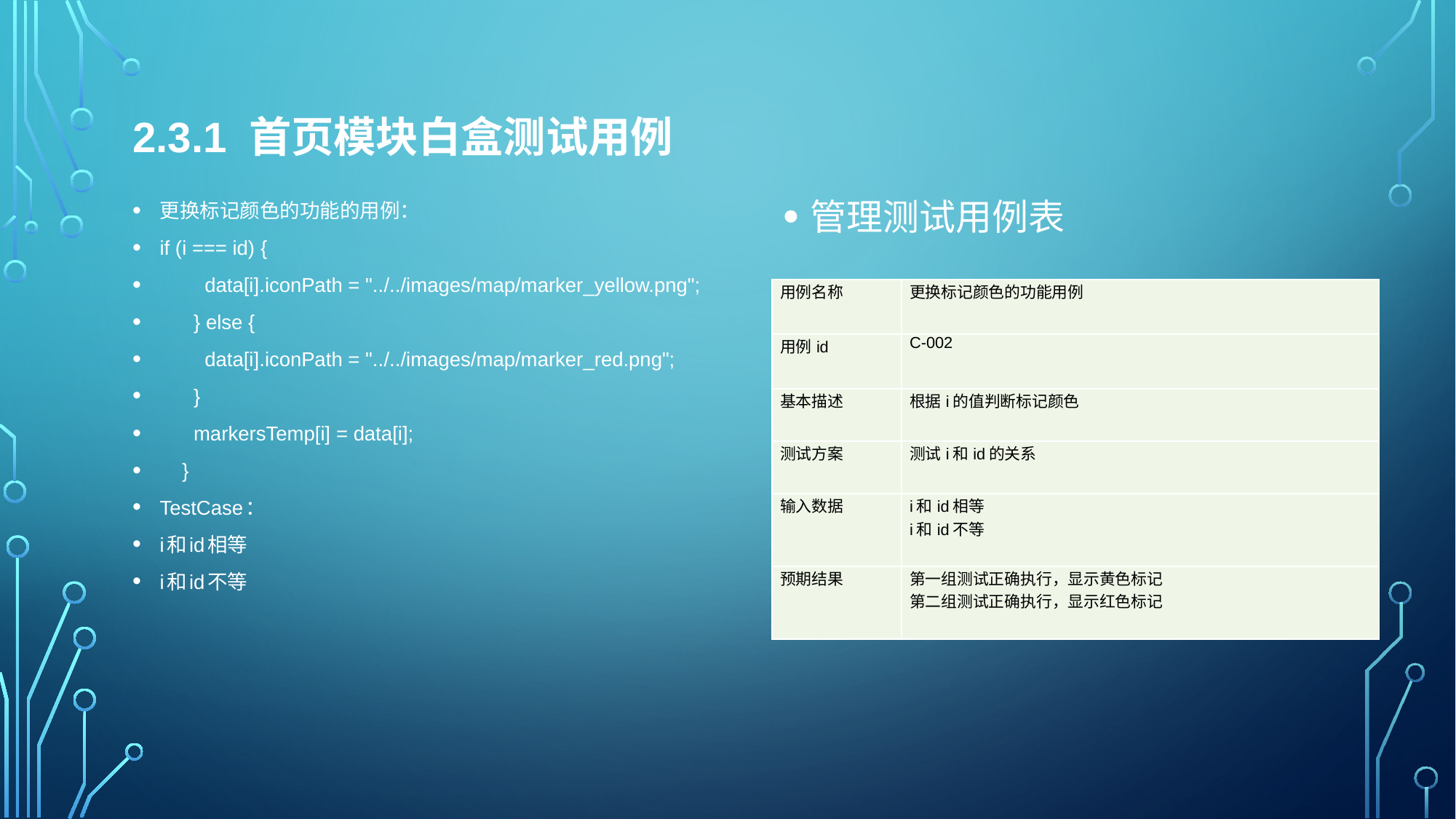

# 2.3.1 首页模块白盒测试用例
管理测试用例表
更换标记颜色的功能的用例：
if (i === id) {
        data[i].iconPath = "../../images/map/marker_yellow.png";
      } else {
        data[i].iconPath = "../../images/map/marker_red.png";
      }
      markersTemp[i] = data[i];
    }
TestCase：
i和id相等
i和id不等

| 用例名称 | 更换标记颜色的功能用例 |
| --- | --- |
| 用例id | C-002 |
| 基本描述 | 根据i的值判断标记颜色 |
| 测试方案 | 测试i和id的关系 |
| 输入数据 | i和id相等 i和id不等 |
| 预期结果 | 第一组测试正确执行，显示黄色标记 第二组测试正确执行，显示红色标记 |